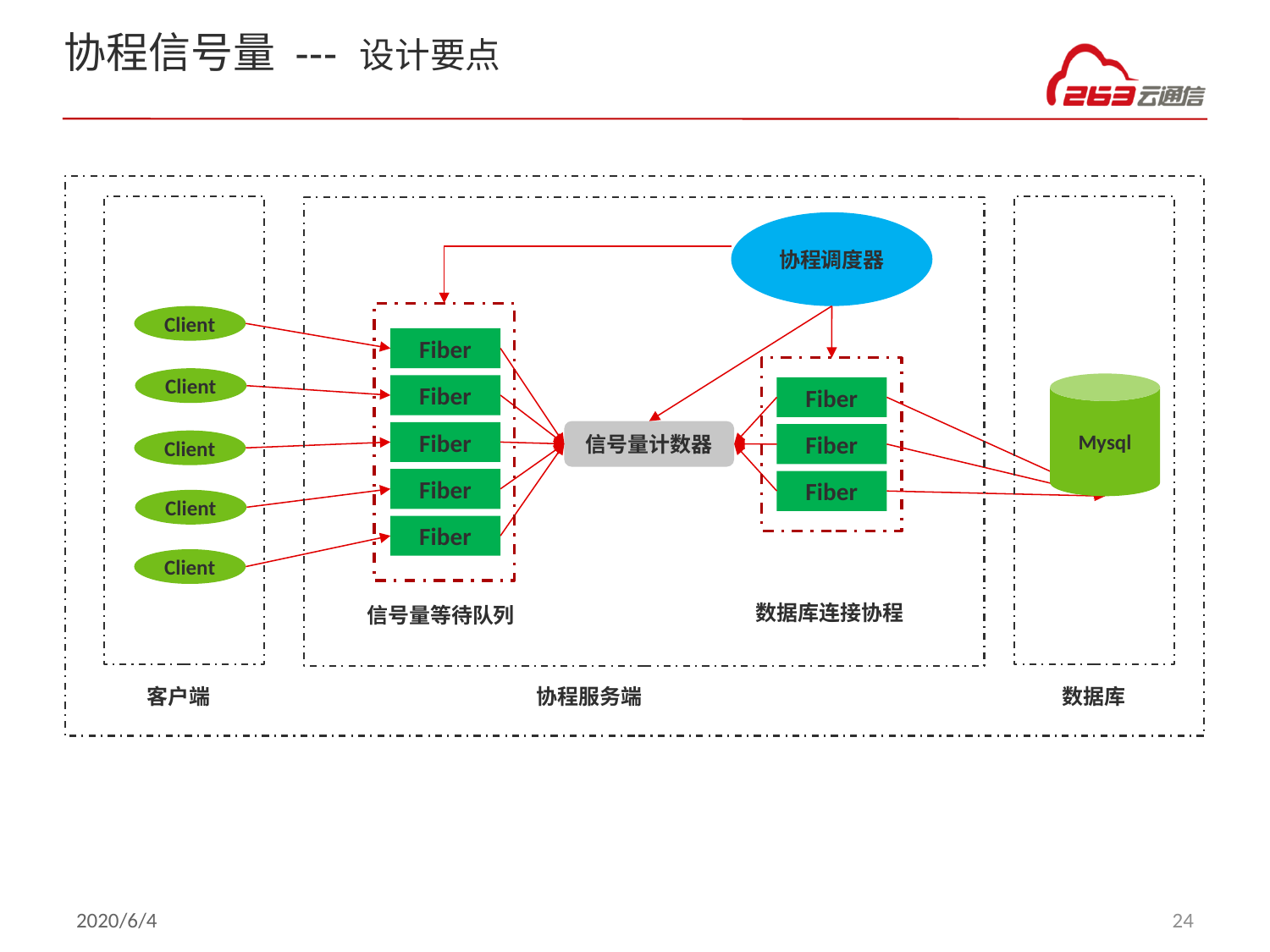

# 协程信号量 --- 设计要点

协程调度器

Client
Fiber

Client
Mysql
Fiber
Fiber
信号量计数器
Fiber
Fiber
Client
Fiber
Fiber
Client
Fiber
Client
数据库连接协程
信号量等待队列
客户端
数据库
协程服务端